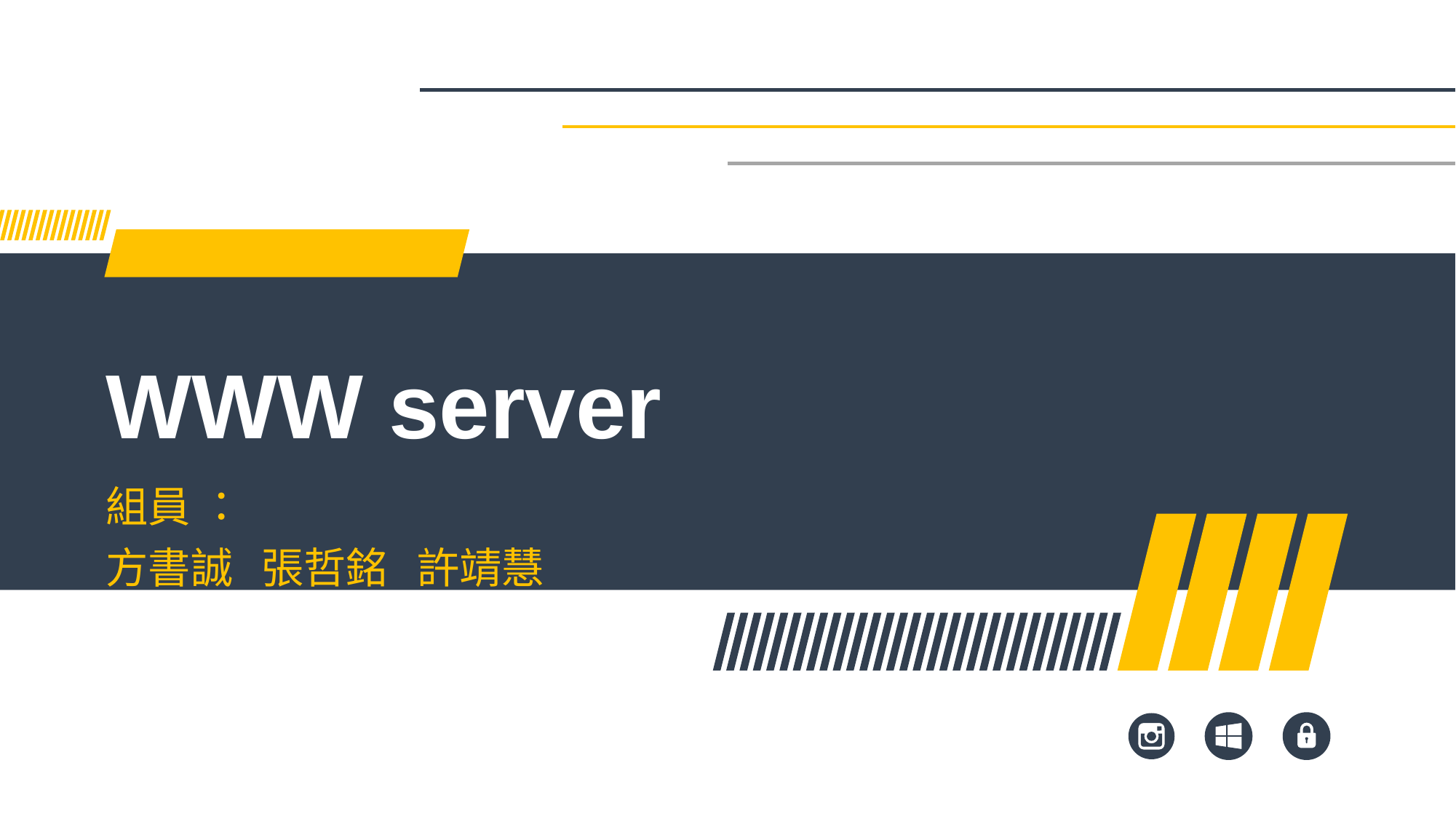

WWW server
組員 ：
方書誠   張哲銘   許靖慧